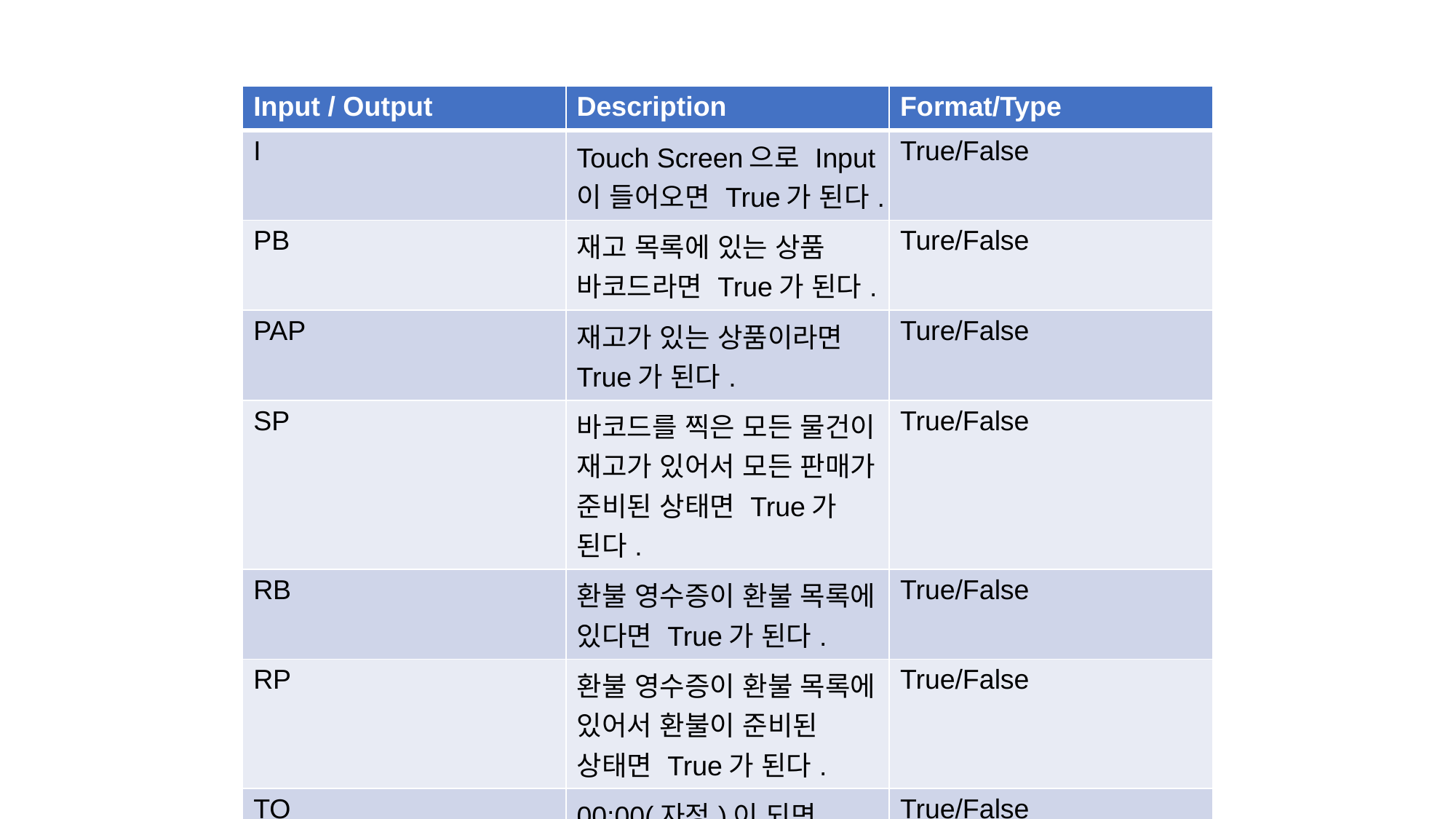

| Input / Output | Description | Format/Type |
| --- | --- | --- |
| I | Touch Screen으로 Input이 들어오면 True가 된다. | True/False |
| PB | 재고 목록에 있는 상품 바코드라면 True가 된다. | Ture/False |
| PAP | 재고가 있는 상품이라면 True가 된다. | Ture/False |
| SP | 바코드를 찍은 모든 물건이 재고가 있어서 모든 판매가 준비된 상태면 True가 된다. | True/False |
| RB | 환불 영수증이 환불 목록에 있다면 True가 된다. | True/False |
| RP | 환불 영수증이 환불 목록에 있어서 환불이 준비된 상태면 True가 된다. | True/False |
| TO | 00:00(자정)이 되면 True가 된다. | True/False |